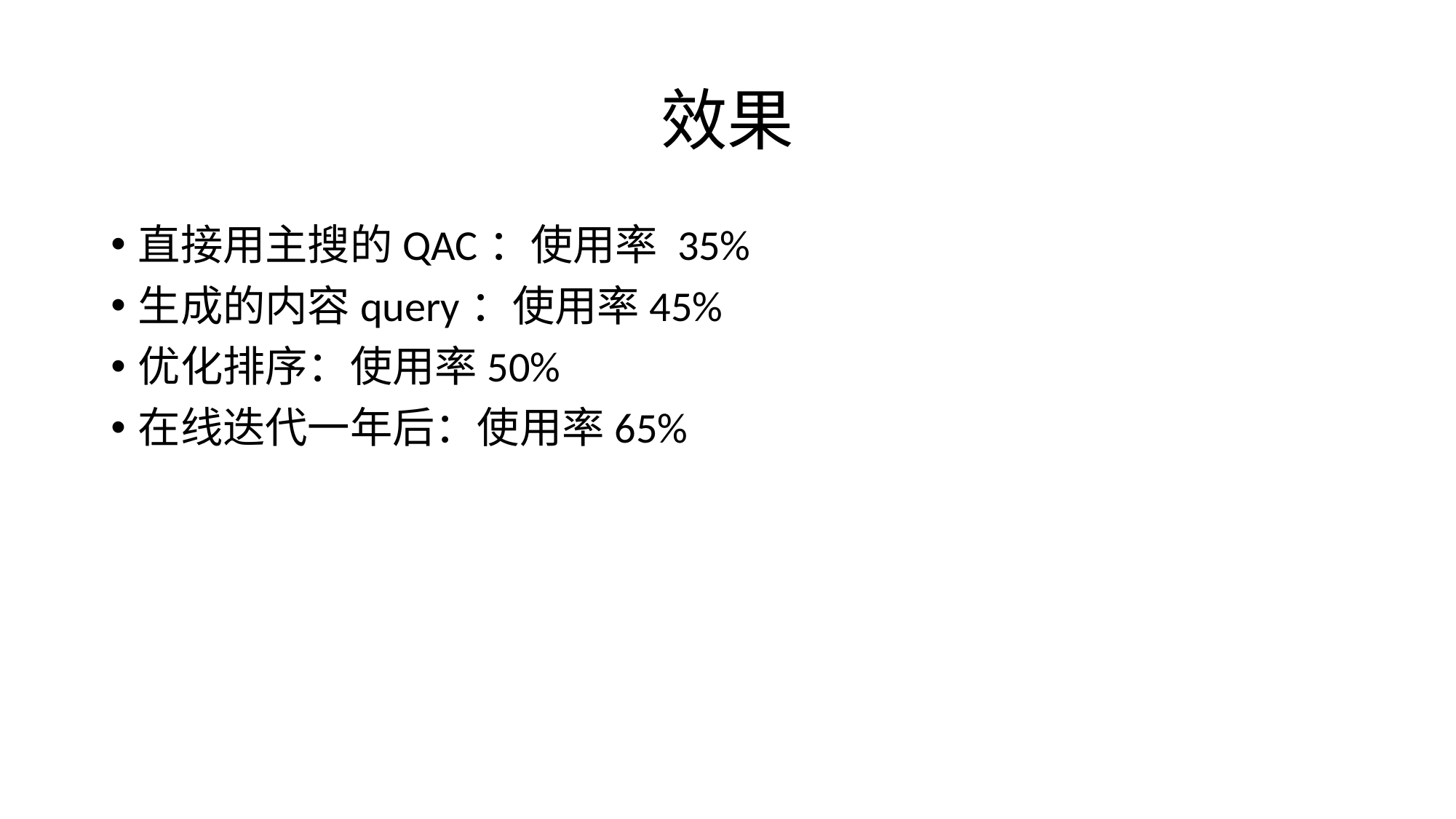

# 效果
直接用主搜的QAC：使用率 35%
生成的内容query：使用率45%
优化排序：使用率50%
在线迭代一年后：使用率65%